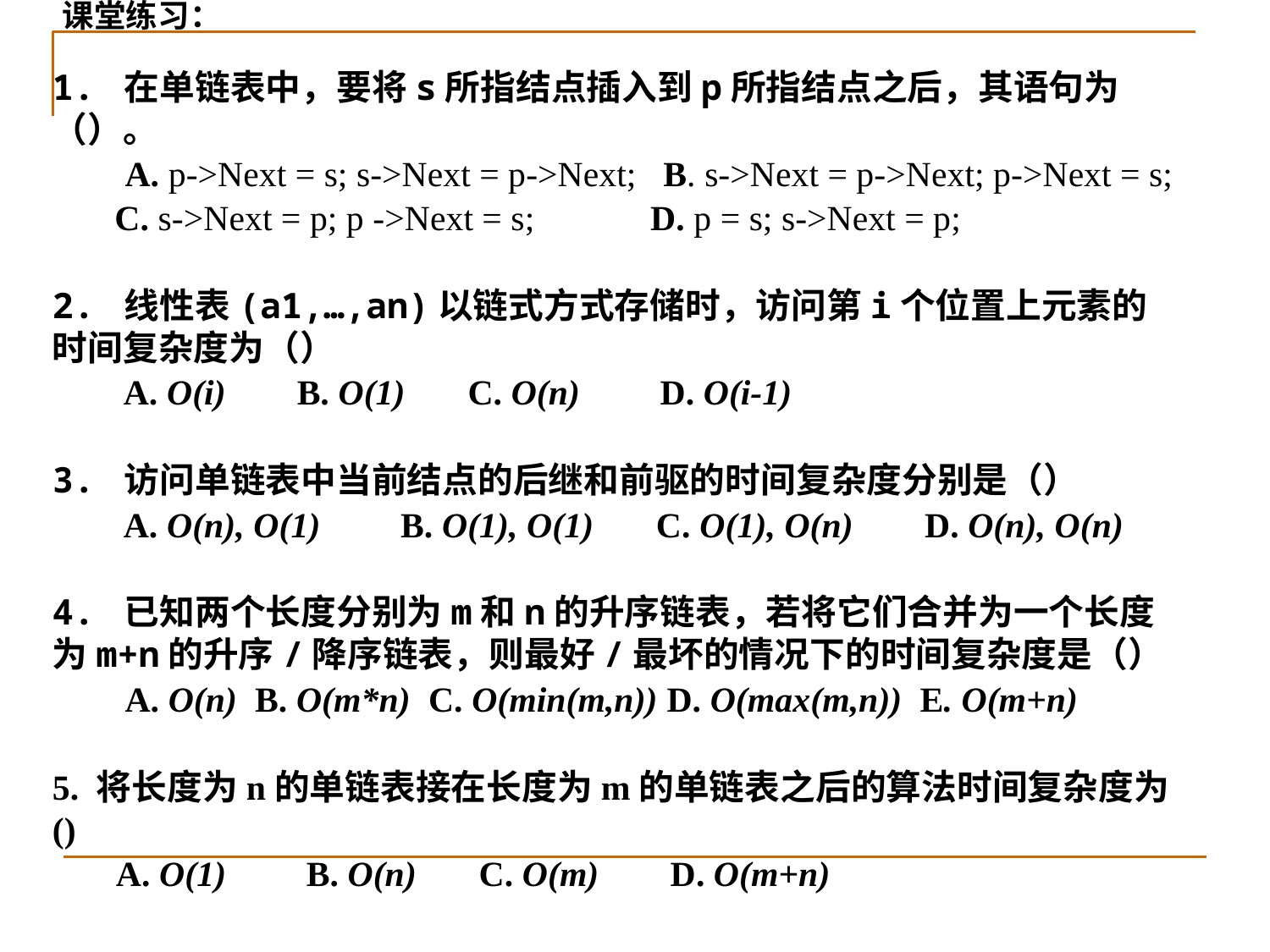

课堂练习：
1. 在单链表中，要将s所指结点插入到p所指结点之后，其语句为（）。
    A. p->Next = s; s->Next = p->Next;   B. s->Next = p->Next; p->Next = s;
       C. s->Next = p; p ->Next = s;             D. p = s; s->Next = p;

2. 线性表(a1,…,an)以链式方式存储时，访问第i个位置上元素的时间复杂度为（）
        A. O(i)        B. O(1)       C. O(n)         D. O(i-1)

3. 访问单链表中当前结点的后继和前驱的时间复杂度分别是（）
        A. O(n), O(1)         B. O(1), O(1)       C. O(1), O(n)        D. O(n), O(n)

4. 已知两个长度分别为m和n的升序链表，若将它们合并为一个长度为m+n的升序/降序链表，则最好/最坏的情况下的时间复杂度是（）
    A. O(n)  B. O(m*n)  C. O(min(m,n)) D. O(max(m,n))  E. O(m+n)

5. 将长度为n的单链表接在长度为m的单链表之后的算法时间复杂度为()
   A. O(1)         B. O(n)       C. O(m)        D. O(m+n)